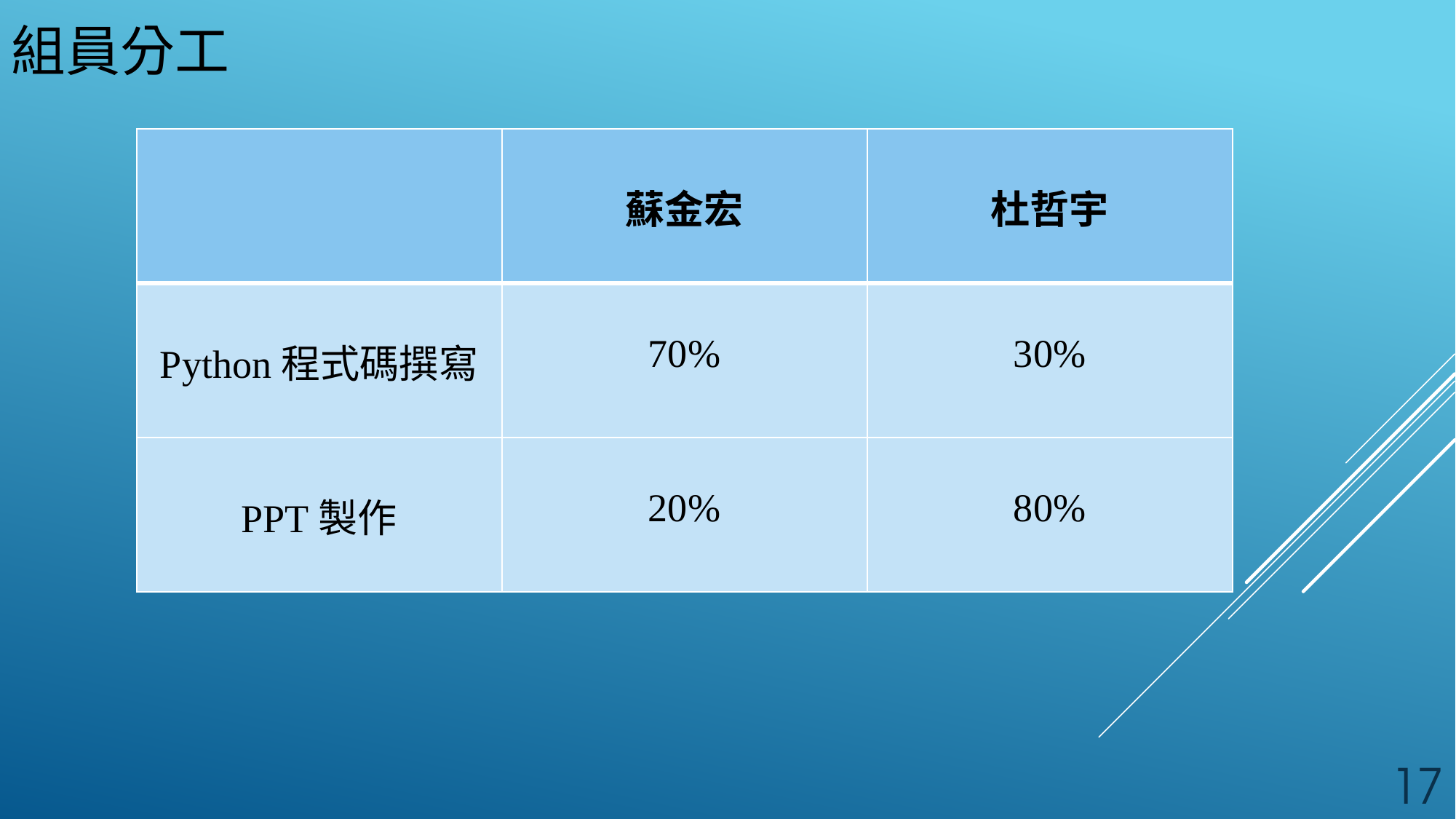

# 組員分工
|  | 蘇金宏 | 杜哲宇 |
| --- | --- | --- |
| Python程式碼撰寫 | 70% | 30% |
| PPT製作 | 20% | 80% |
17